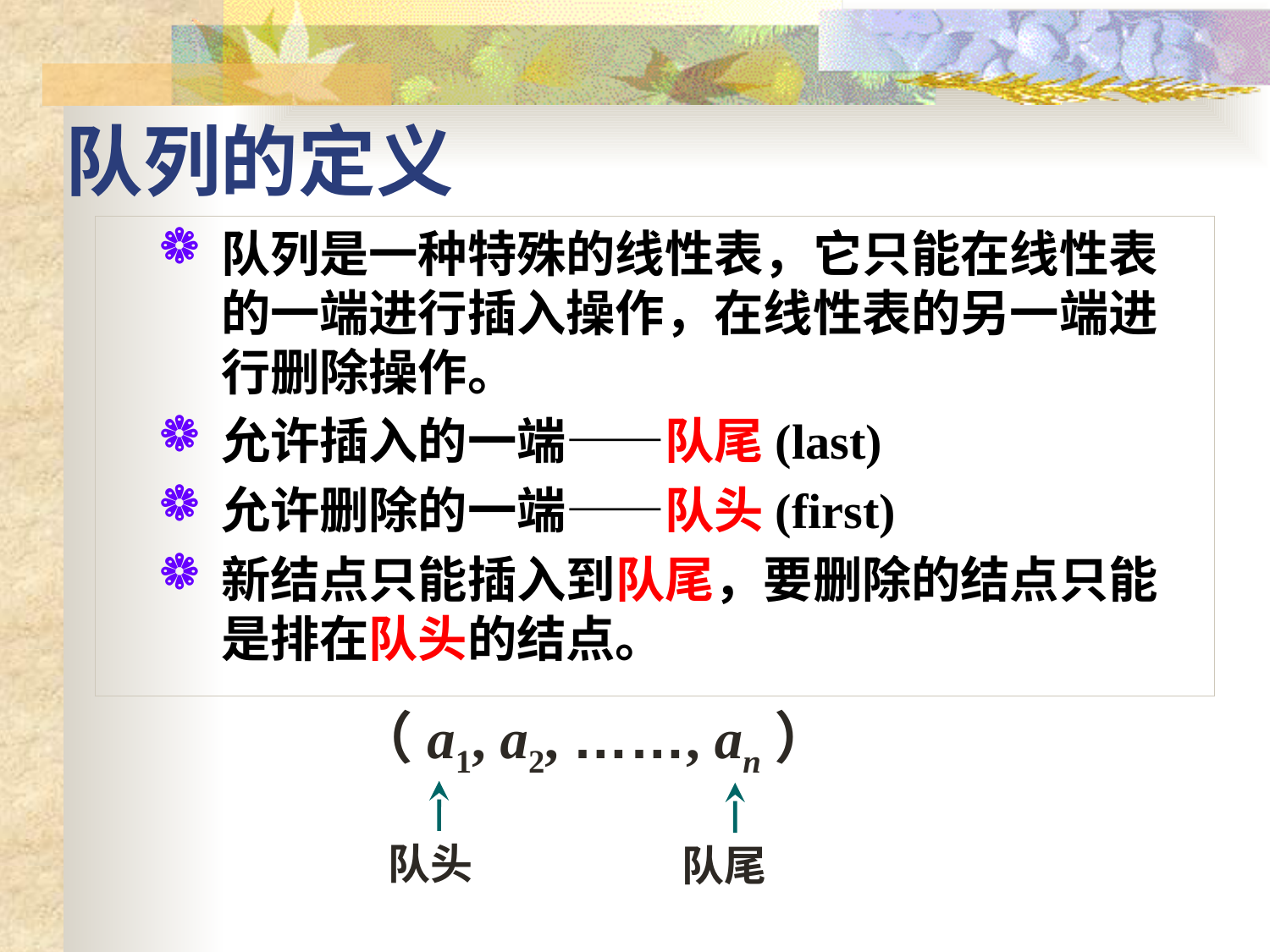

队列的定义
队列是一种特殊的线性表，它只能在线性表的一端进行插入操作，在线性表的另一端进行删除操作。
允许插入的一端——队尾(last)
允许删除的一端——队头(first)
新结点只能插入到队尾，要删除的结点只能是排在队头的结点。
（a1, a2, ……, an）

队头

队尾